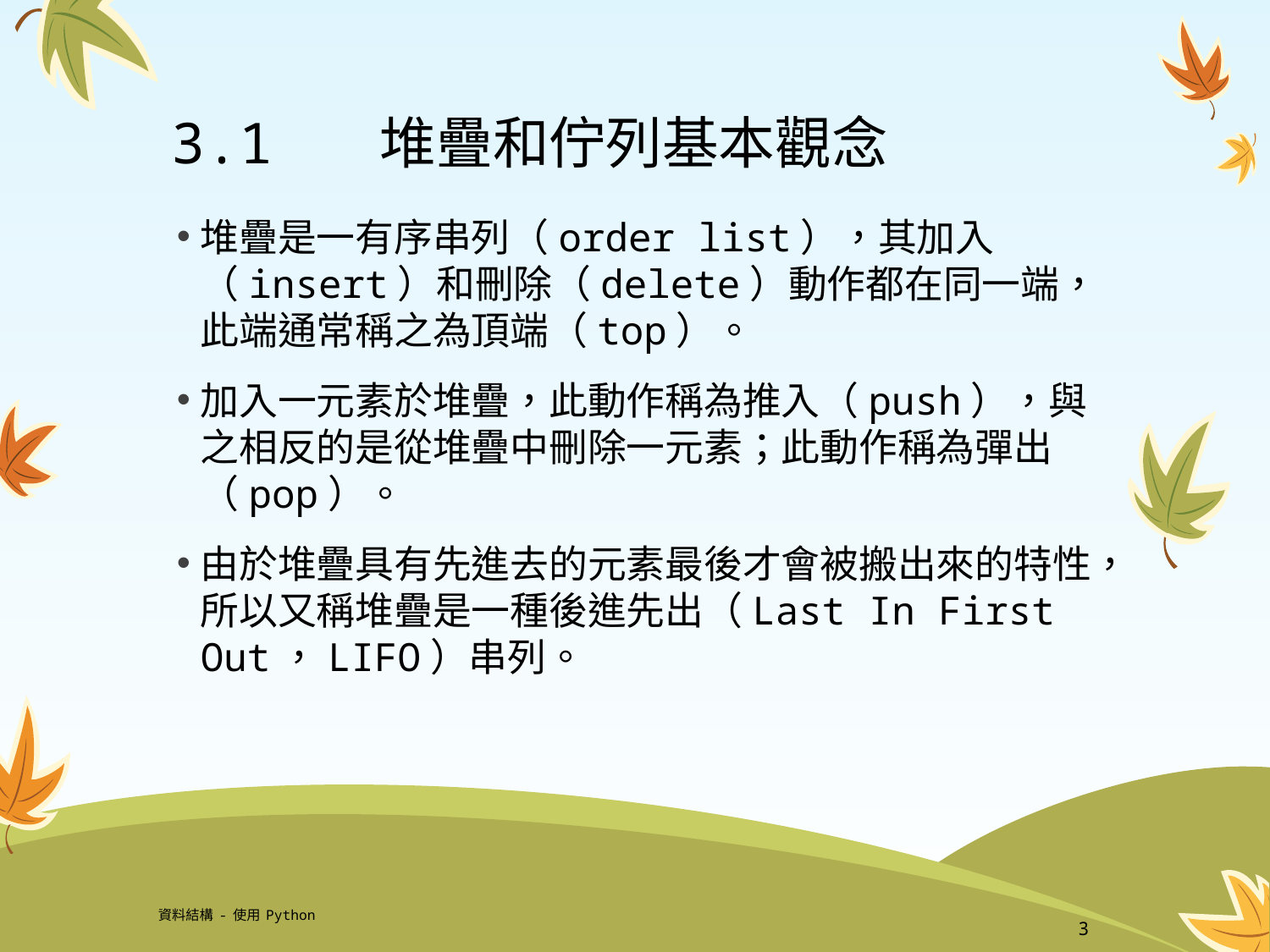

# 3.1	  堆疊和佇列基本觀念
堆疊是一有序串列（order list），其加入（insert）和刪除（delete）動作都在同一端，此端通常稱之為頂端（top）。
加入一元素於堆疊，此動作稱為推入（push），與之相反的是從堆疊中刪除一元素；此動作稱為彈出（pop）。
由於堆疊具有先進去的元素最後才會被搬出來的特性，所以又稱堆疊是一種後進先出（Last In First Out，LIFO）串列。
資料結構-使用Python
3